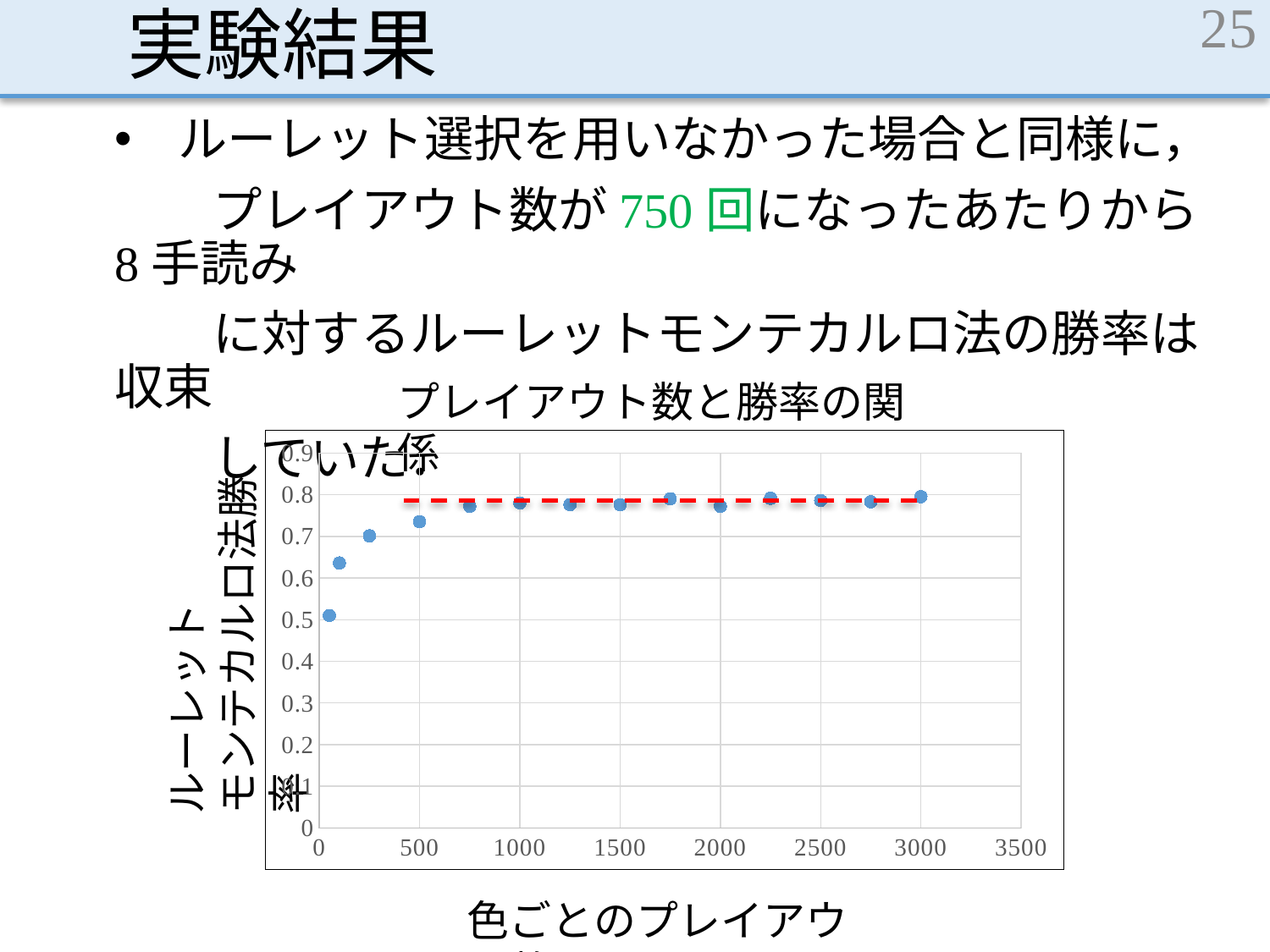

# 実験結果
25
ルーレット選択を用いなかった場合と同様に，
　　プレイアウト数が750回になったあたりから8手読み
　　に対するルーレットモンテカルロ法の勝率は収束
　　していた．
プレイアウト数と勝率の関係

### Chart

| Category |  |
|---|---|
ルーレット
モンテカルロ法勝率
色ごとのプレイアウト数